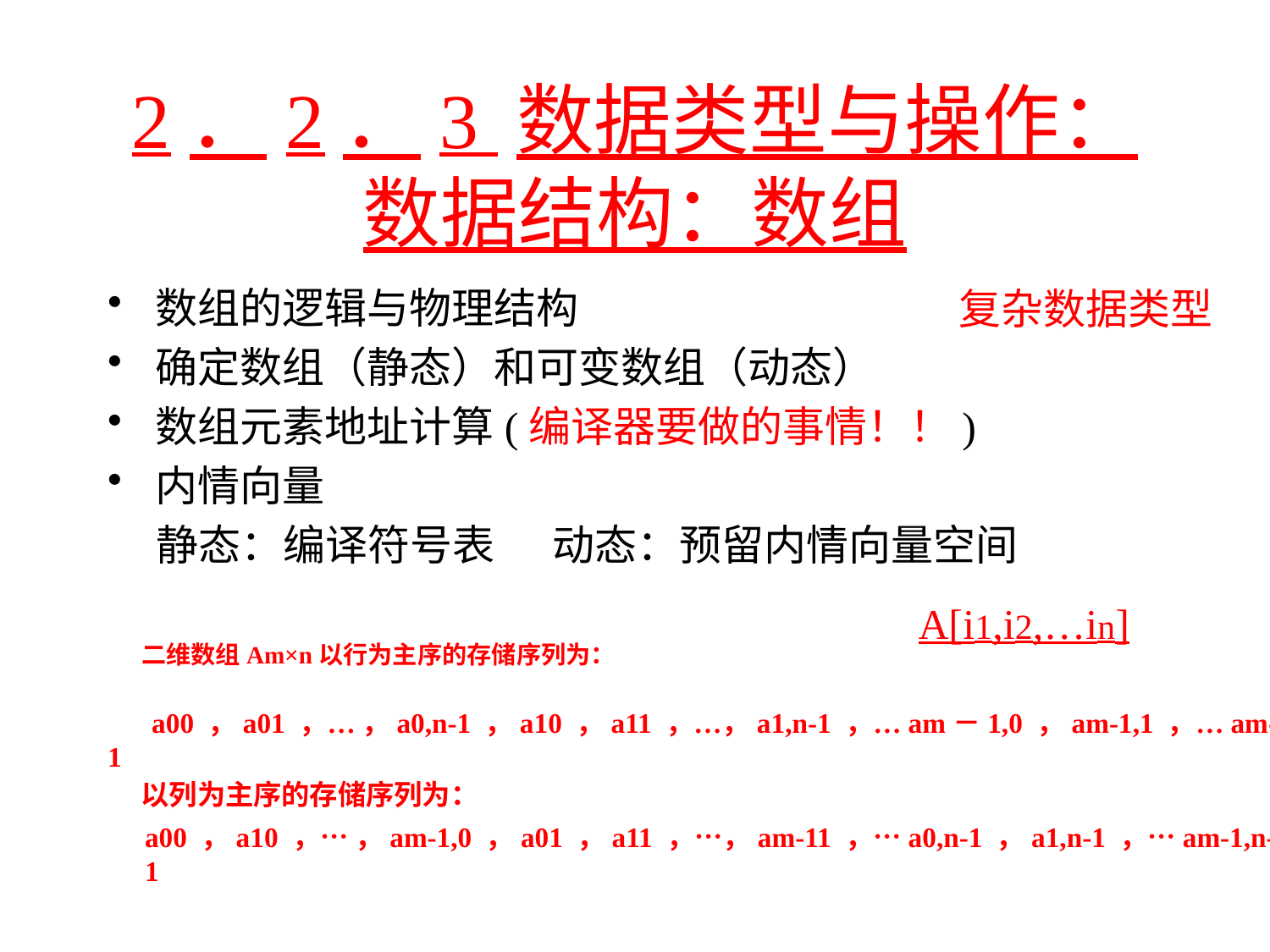

# 2．2．3 数据类型与操作： 数据结构：数组
数组的逻辑与物理结构
确定数组（静态）和可变数组（动态）
数组元素地址计算(编译器要做的事情！！)
内情向量
    静态：编译符号表      动态：预留内情向量空间

复杂数据类型
A[i1,i2,…in]
二维数组Am×n以行为主序的存储序列为：
a00 ，a01 ，… ，a0,n-1 ，a10 ，a11 ，…，a1,n-1 ，…am－1,0 ，am-1,1 ，…am-1,n-1
以列为主序的存储序列为：
a00 ，a10 ，… ，am-1,0 ，a01 ，a11 ，…，am-11 ，…a0,n-1 ，a1,n-1 ，…am-1,n-1